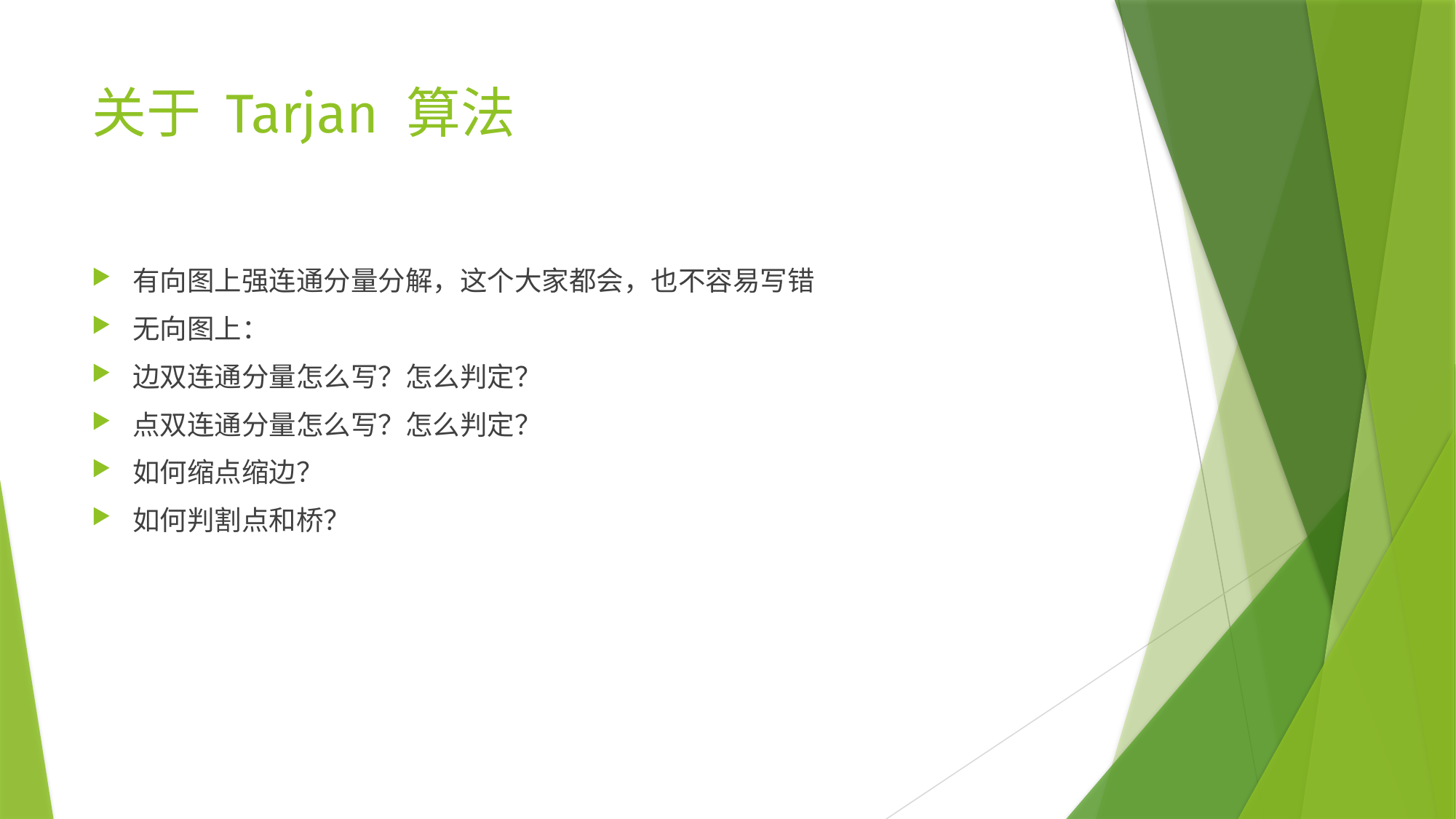

# 关于 Tarjan 算法
有向图上强连通分量分解，这个大家都会，也不容易写错
无向图上：
边双连通分量怎么写？怎么判定？
点双连通分量怎么写？怎么判定？
如何缩点缩边？
如何判割点和桥？